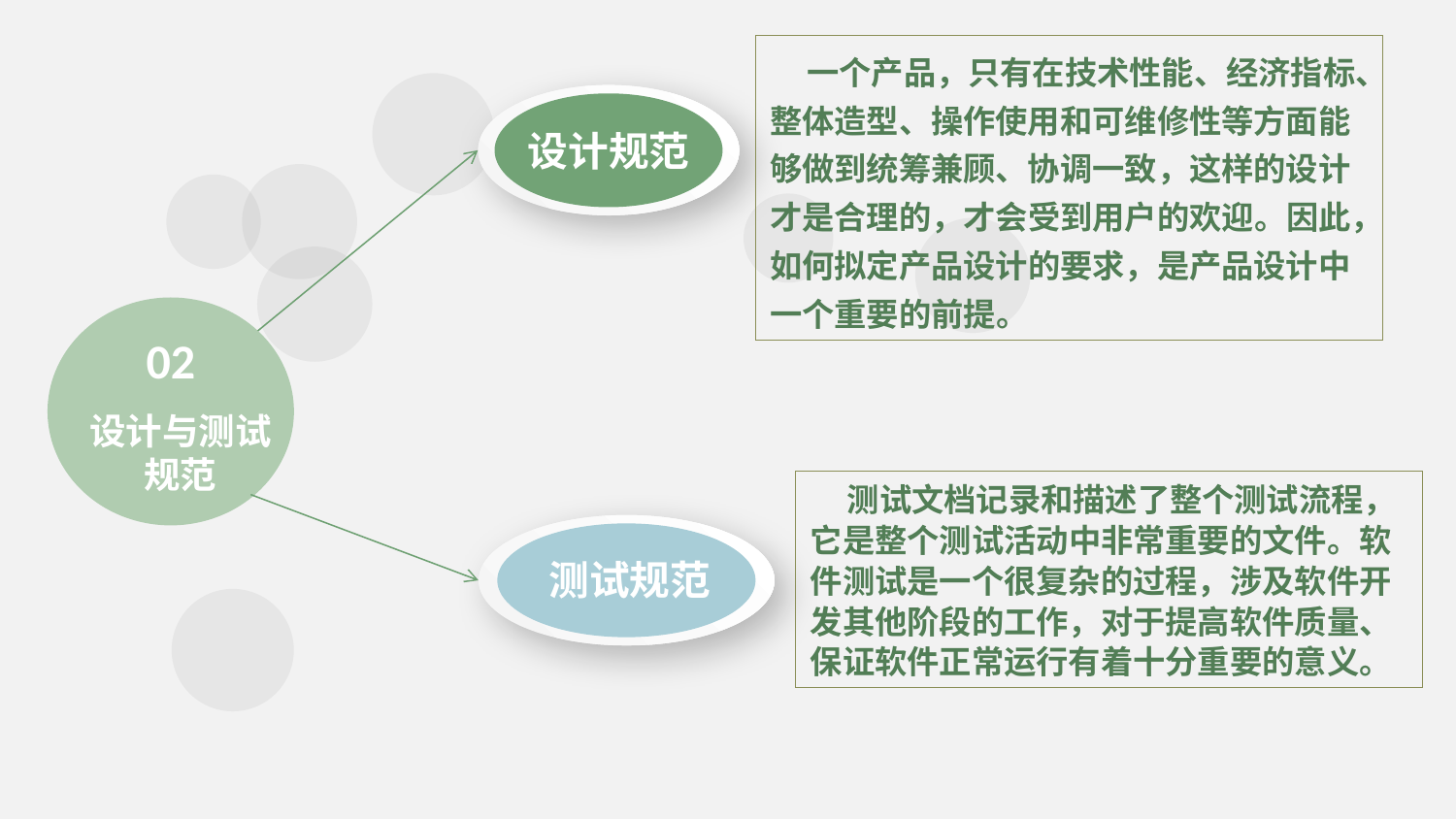

一个产品，只有在技术性能、经济指标、整体造型、操作使用和可维修性等方面能够做到统筹兼顾、协调一致，这样的设计才是合理的，才会受到用户的欢迎。因此，如何拟定产品设计的要求，是产品设计中一个重要的前提。

设计规范

02

设计与测试
规范
    测试文档记录和描述了整个测试流程，它是整个测试活动中非常重要的文件。软件测试是一个很复杂的过程，涉及软件开发其他阶段的工作，对于提高软件质量、保证软件正常运行有着十分重要的意义。

测试规范